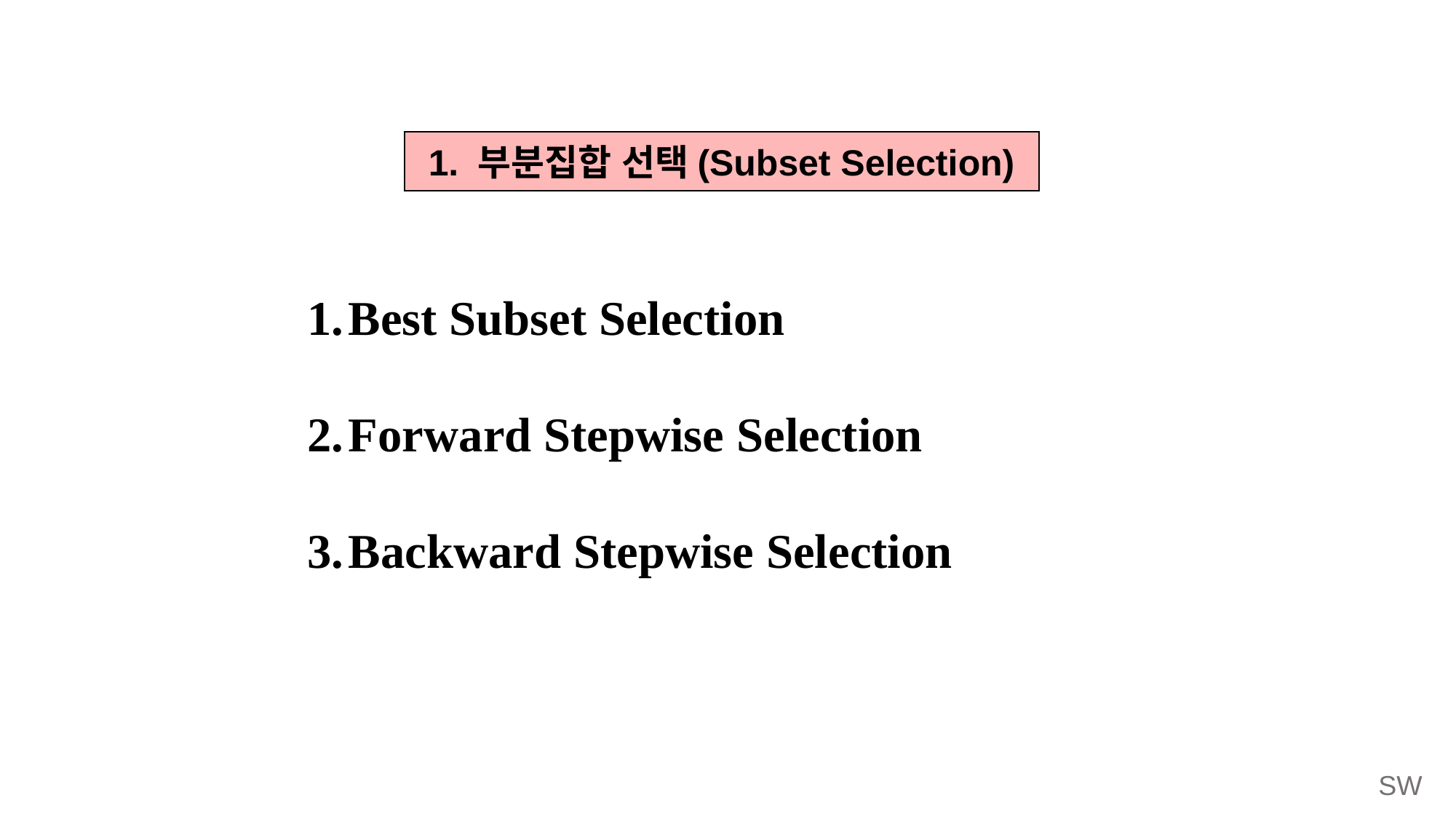

1. 부분집합 선택(Subset Selection)
Best Subset Selection

Forward Stepwise Selection

Backward Stepwise Selection